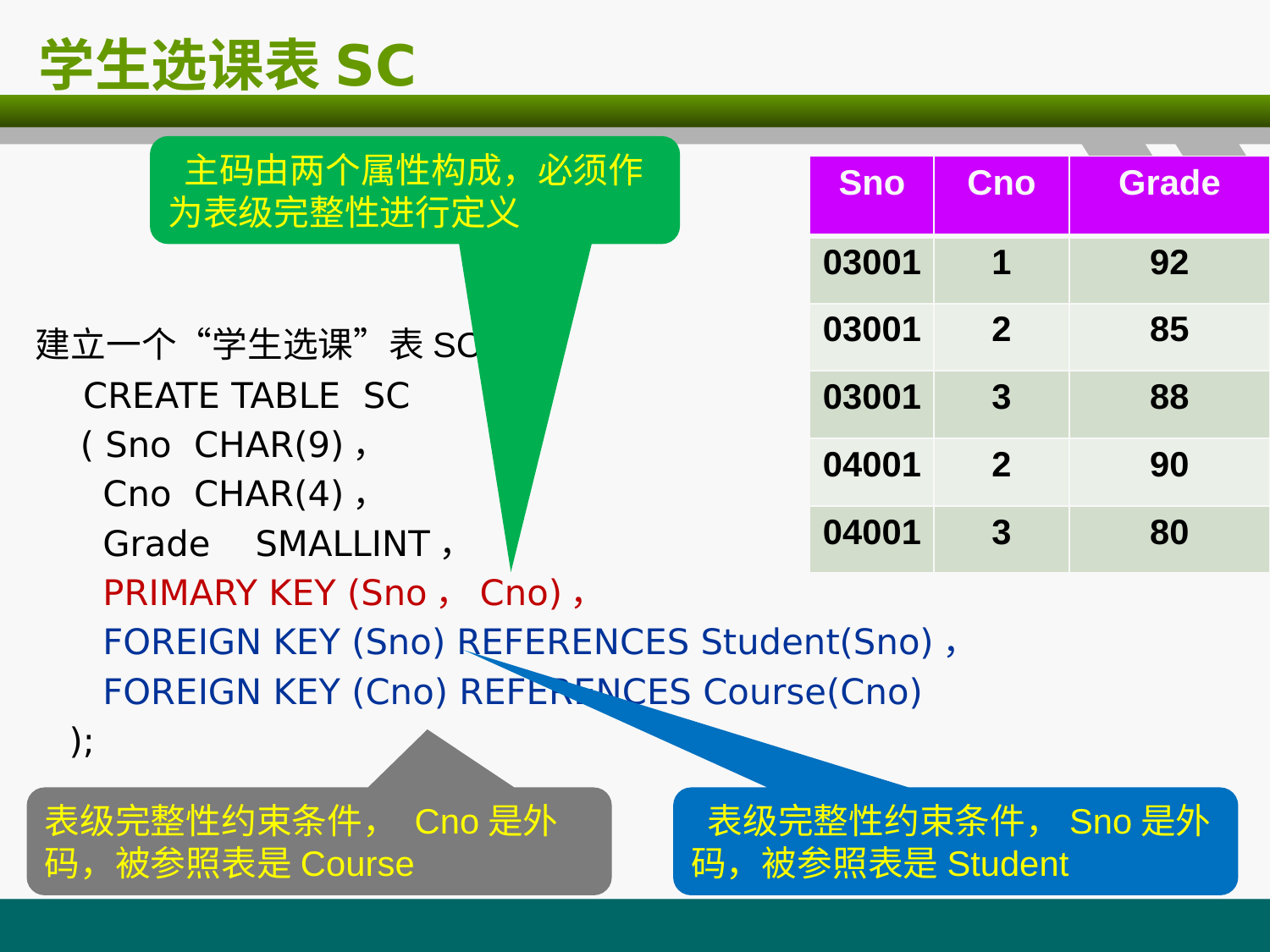

# 学生选课表SC
 主码由两个属性构成，必须作为表级完整性进行定义
| Sno | Cno | Grade |
| --- | --- | --- |
| 03001 | 1 | 92 |
| 03001 | 2 | 85 |
| 03001 | 3 | 88 |
| 04001 | 2 | 90 |
| 04001 | 3 | 80 |
建立一个“学生选课”表SC：
	CREATE TABLE  SC
    ( Sno  CHAR(9)，
      Cno  CHAR(4)，
      Grade    SMALLINT，
      PRIMARY KEY (Sno，Cno)，
      FOREIGN KEY (Sno) REFERENCES Student(Sno)，
      FOREIGN KEY (Cno) REFERENCES Course(Cno)
   );
表级完整性约束条件， Cno是外码，被参照表是Course
 表级完整性约束条件，Sno是外码，被参照表是Student